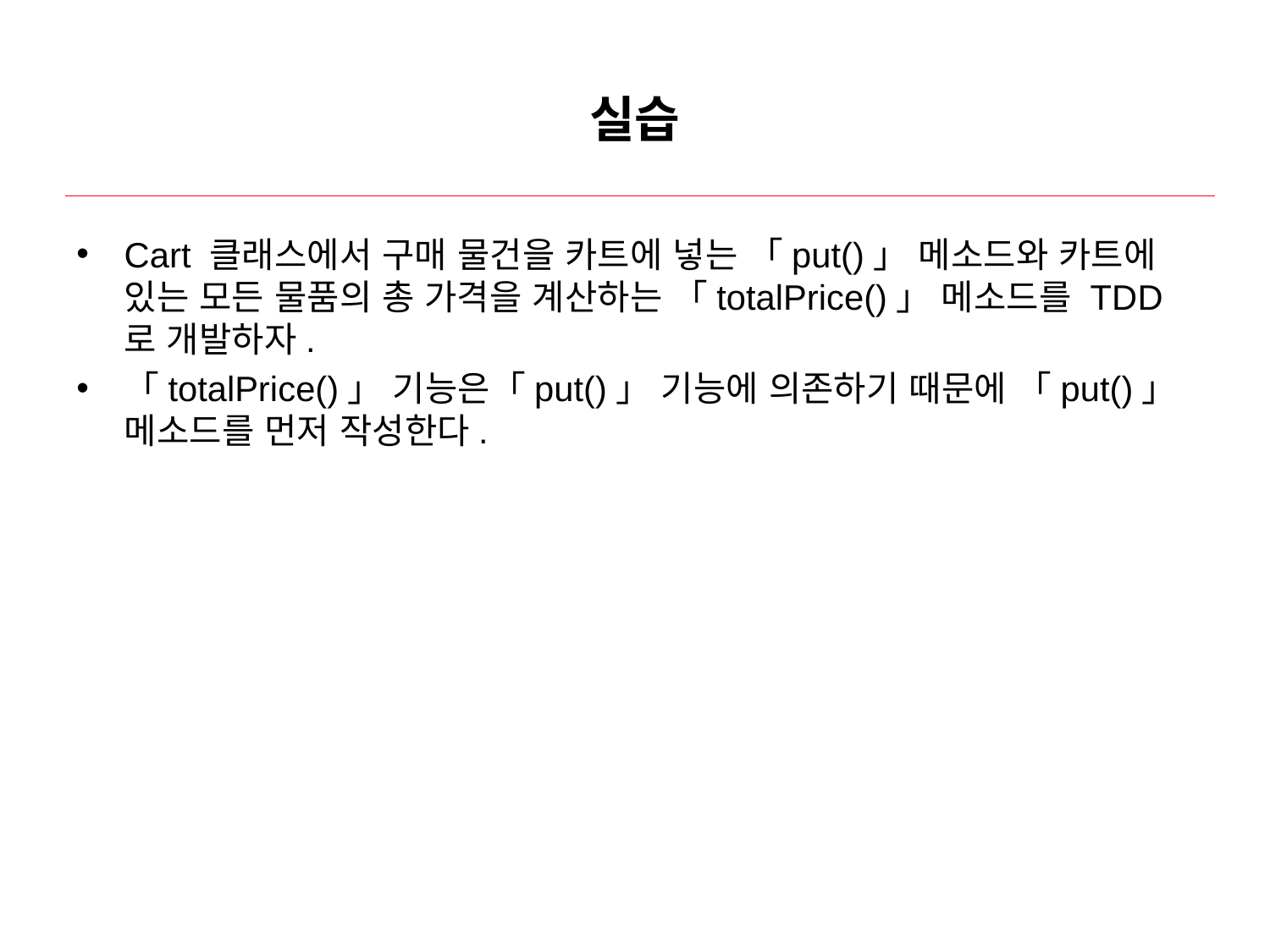

# 실습
Cart 클래스에서 구매 물건을 카트에 넣는 「put()」 메소드와 카트에 있는 모든 물품의 총 가격을 계산하는 「totalPrice()」 메소드를 TDD로 개발하자.
「totalPrice()」 기능은「put()」 기능에 의존하기 때문에 「put()」 메소드를 먼저 작성한다.